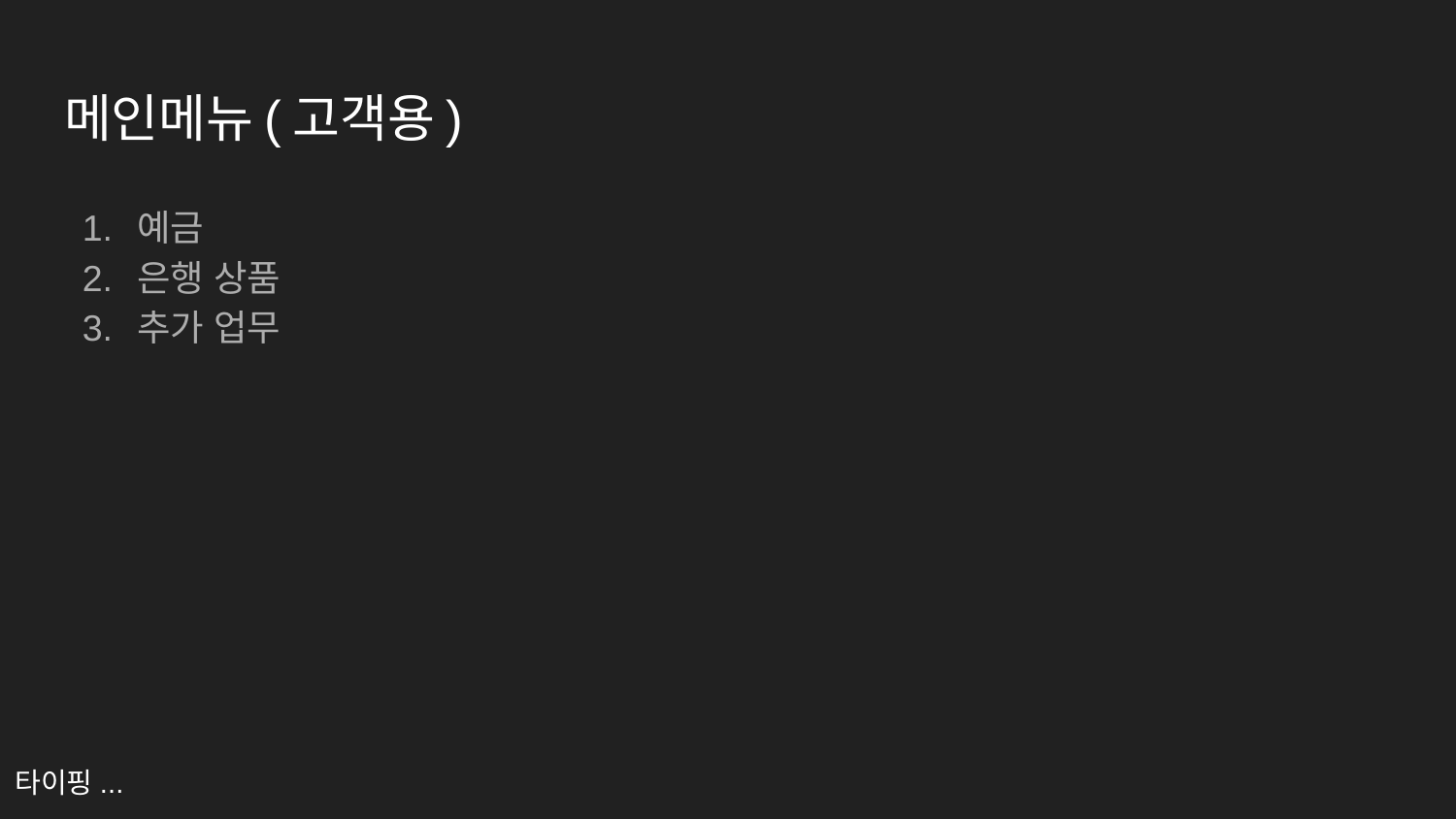

# 메인메뉴(고객용)
예금
은행 상품
추가 업무
타이핑...